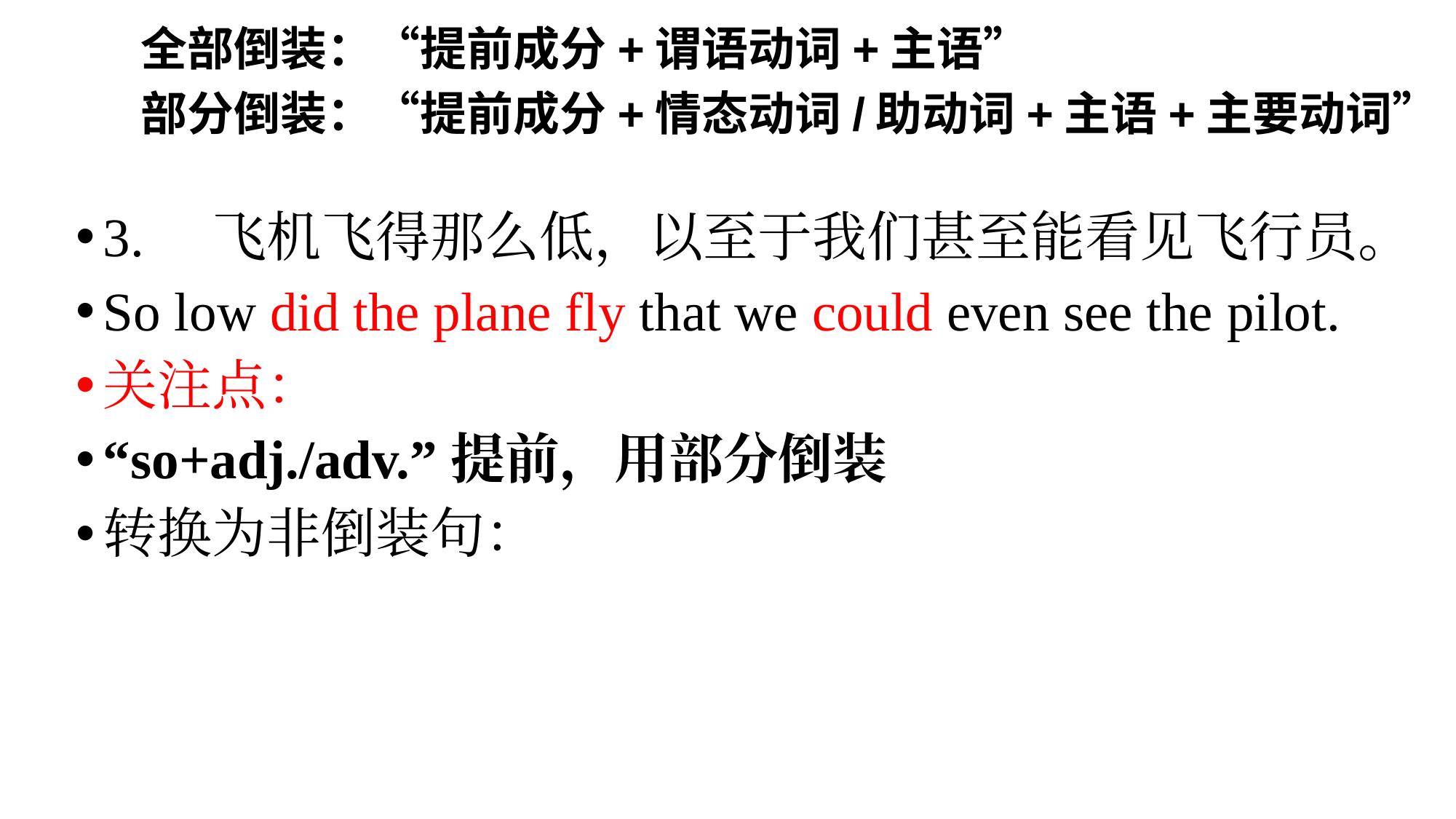

全部倒装：“提前成分+谓语动词+主语”
部分倒装：“提前成分+情态动词/助动词+主语+主要动词”

3.	飞机飞得那么低，以至于我们甚至能看见飞行员。
So low did the plane fly that we could even see the pilot.
关注点：
“so+adj./adv.”提前，用部分倒装
转换为非倒装句：